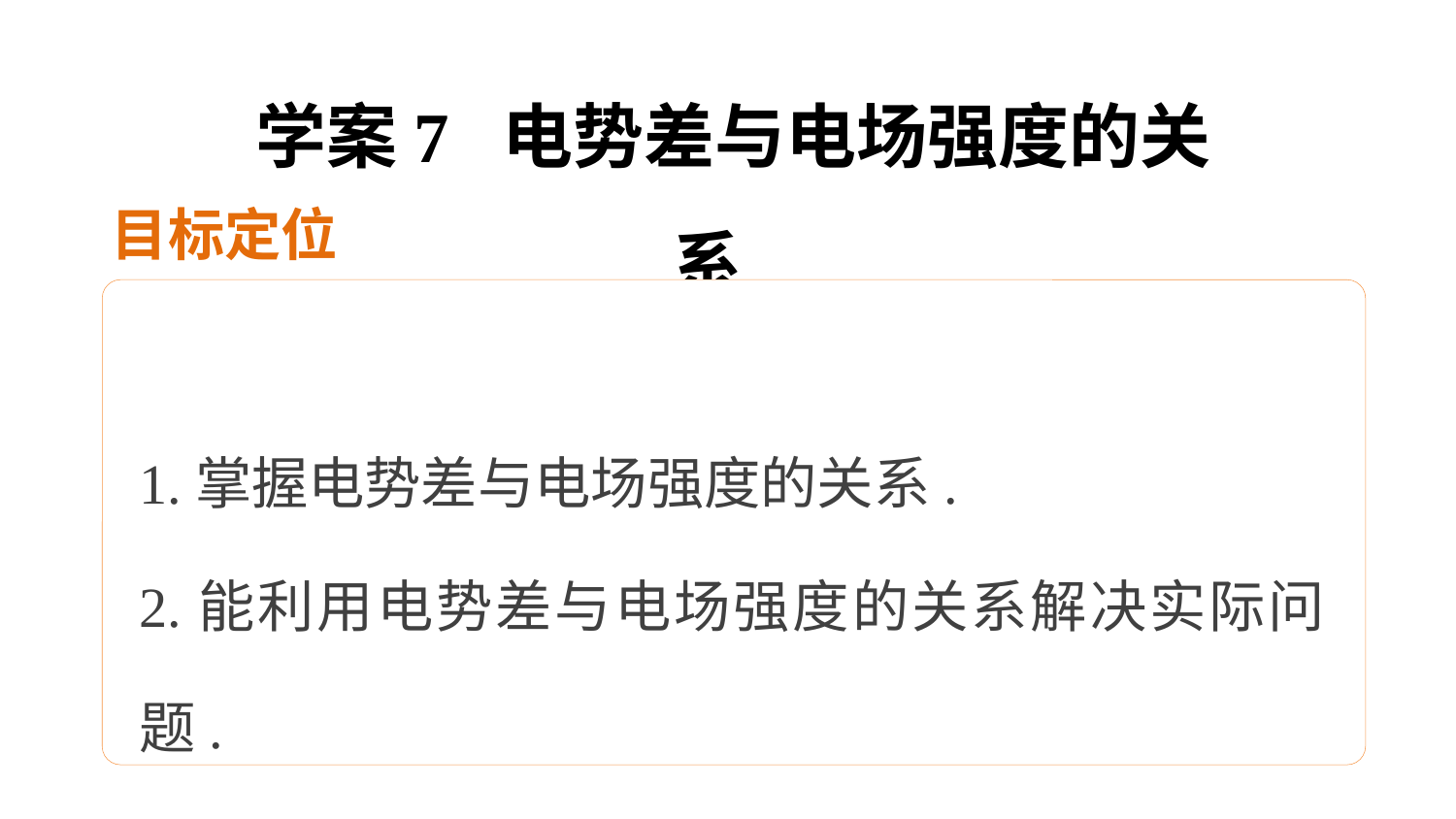

学案7  电势差与电场强度的关系
目标定位

1.掌握电势差与电场强度的关系.
2.能利用电势差与电场强度的关系解决实际问题.